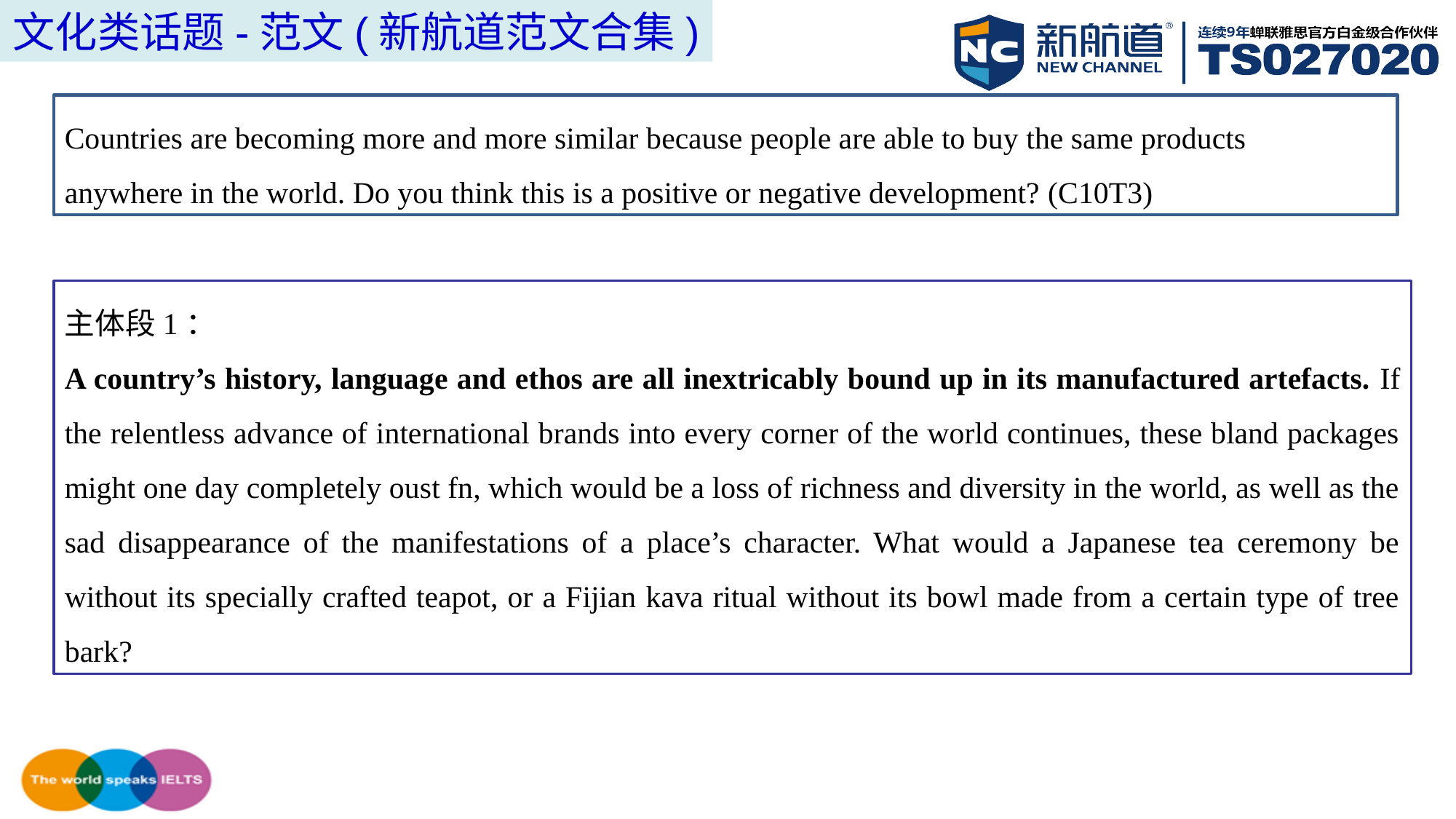

文化类话题-范文(新航道范文合集)
Countries are becoming more and more similar because people are able to buy the same products
anywhere in the world. Do you think this is a positive or negative development? (C10T3)
主体段1：
A country’s history, language and ethos are all inextricably bound up in its manufactured artefacts. If the relentless advance of international brands into every corner of the world continues, these bland packages might one day completely oust fn, which would be a loss of richness and diversity in the world, as well as the sad disappearance of the manifestations of a place’s character. What would a Japanese tea ceremony be without its specially crafted teapot, or a Fijian kava ritual without its bowl made from a certain type of tree bark?